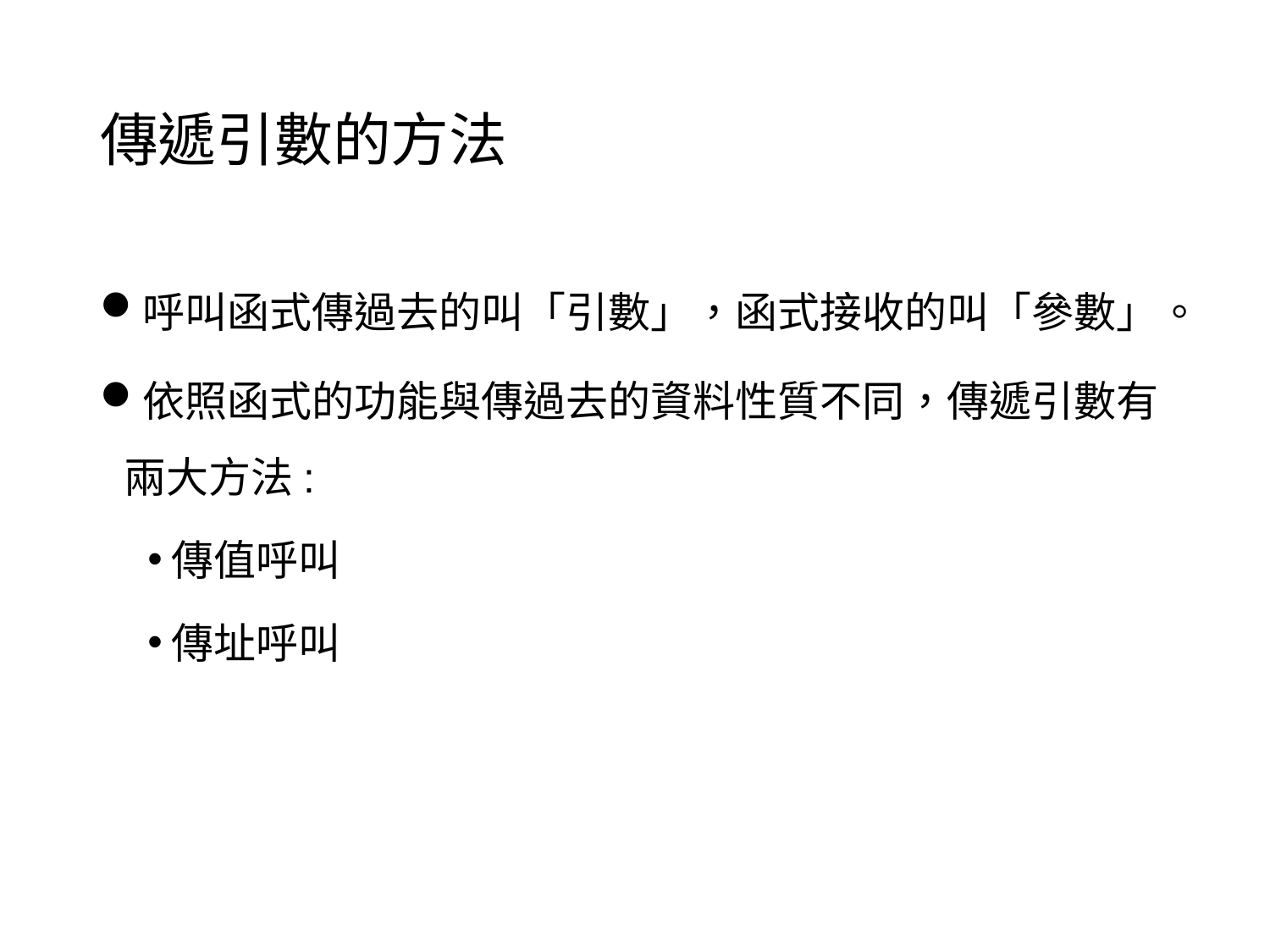

# 傳遞引數的方法
呼叫函式傳過去的叫「引數」，函式接收的叫「參數」。
依照函式的功能與傳過去的資料性質不同，傳遞引數有兩大方法:
傳值呼叫
傳址呼叫